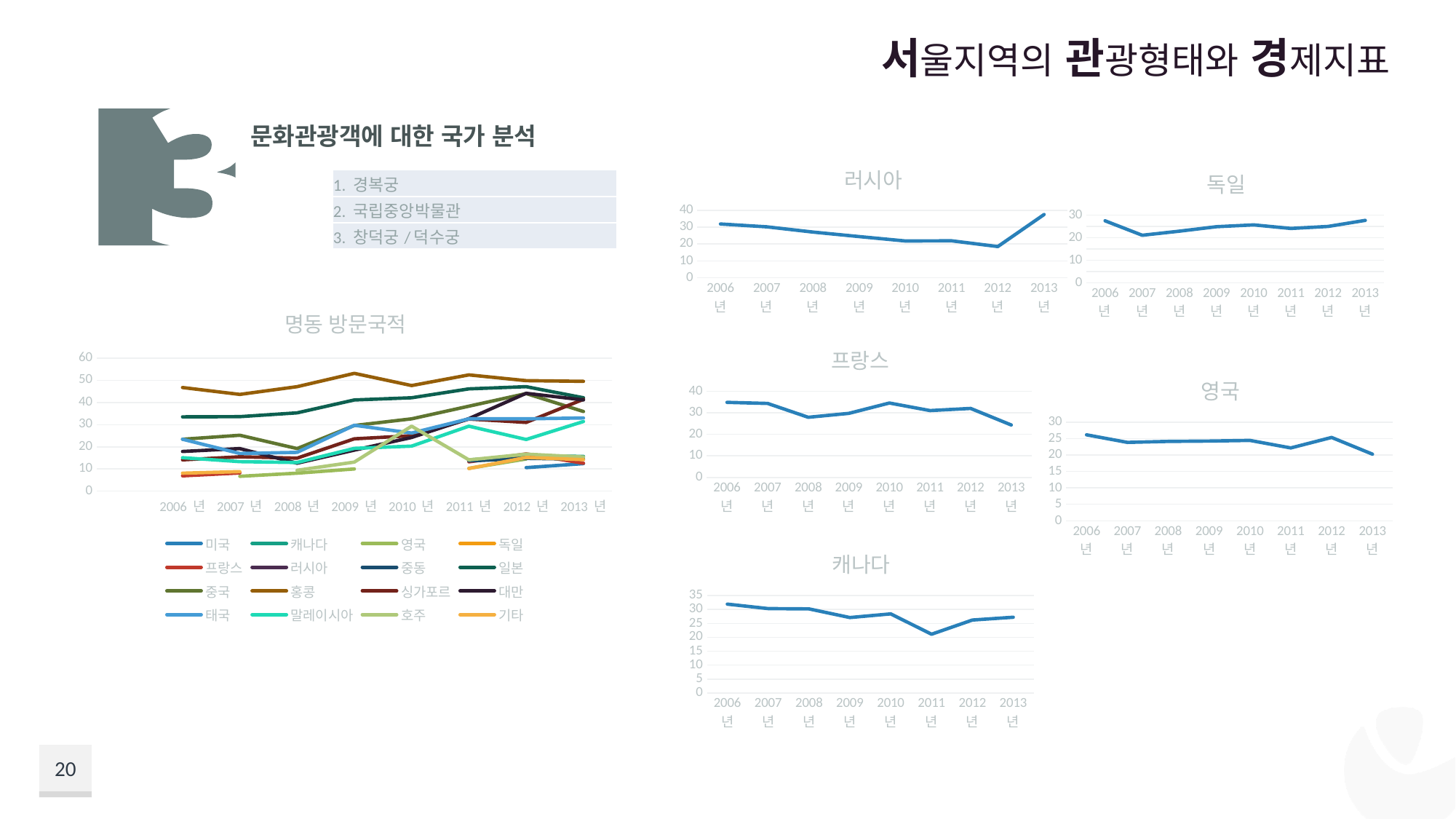

서울지역의 관광형태와 경제지표

문화관광객에 대한 국가 분석

### Chart:

| Category | 러시아 |
|---|---|
| 2006 년 | 31.9 |
| 2007 년 | 30.2 |
| 2008 년 | 27.1 |
| 2009 년 | 24.4 |
| 2010 년 | 21.8 |
| 2011 년 | 21.9 |
| 2012 년 | 18.5 |
| 2013 년 | 37.5 |

### Chart:

| Category | 독일 |
|---|---|
| 2006 년 | 27.5 |
| 2007 년 | 21.1 |
| 2008 년 | 22.9 |
| 2009 년 | 24.9 |
| 2010 년 | 25.7 |
| 2011 년 | 24.1 |
| 2012 년 | 25.0 |
| 2013 년 | 27.7 |
| 1. 경복궁 |
| --- |
| 2. 국립중앙박물관 |
| 3. 창덕궁/덕수궁 |

### Chart: 명동 방문국적

| Category | 미국 | 캐나다 | 영국 | 독일 | 프랑스 | 러시아 | 중동 | 일본 | 중국 | 홍콩 | 싱가포르 | 대만 | 태국 | 말레이시아 | 호주 | 기타 |
|---|---|---|---|---|---|---|---|---|---|---|---|---|---|---|---|---|
|  | None | None | None | None | None | None | None | None | None | None | None | None | None | None | None | None |
| 2006 년 | None | None | None | None | 6.9 | None | None | 33.5 | 23.4 | 46.7 | 14.1 | 17.9 | 23.4 | 15.1 | 12.0 | 8.1 |
| 2007 년 | None | None | 6.7 | None | 8.2 | None | None | 33.6 | 25.2 | 43.6 | 15.5 | 19.2 | 17.0 | 13.3 | None | 8.8 |
| 2008 년 | None | None | 8.1 | 5.2 | None | None | None | 35.3 | 19.2 | 47.1 | 14.9 | 12.6 | 17.5 | 12.9 | 9.4 | None |
| 2009 년 | None | 8.6 | 10.0 | None | 7.4 | 8.4 | None | 41.1 | 29.6 | 53.1 | 23.6 | 18.5 | 29.7 | 19.3 | 13.1 | 8.6 |
| 2010 년 | None | None | None | None | None | None | None | 42.1 | 32.6 | 47.6 | 25.0 | 24.2 | 26.2 | 20.3 | 29.3 | None |
| 2011 년 | None | 14.1 | 10.3 | 10.2 | 13.2 | None | 13.6 | 46.1 | 38.3 | 52.4 | 32.5 | 32.7 | 32.6 | 29.3 | 14.1 | 10.2 |
| 2012 년 | 10.6 | 15.8 | 14.5 | None | 16.8 | None | 14.8 | 47.1 | 44.0 | 49.8 | 31.0 | 44.1 | 32.6 | 23.3 | 16.7 | 15.2 |
| 2013 년 | 12.4 | 15.7 | None | 8.7 | 12.6 | 14.0 | 14.4 | 42.1 | 35.9 | 49.5 | 41.4 | 41.1 | 33.0 | 31.4 | 15.4 | 14.2 |

### Chart:

| Category | 프랑스 |
|---|---|
| 2006 년 | 34.8 |
| 2007 년 | 34.3 |
| 2008 년 | 27.9 |
| 2009 년 | 29.7 |
| 2010 년 | 34.5 |
| 2011 년 | 31.0 |
| 2012 년 | 32.0 |
| 2013 년 | 24.3 |

### Chart:

| Category | 영국 |
|---|---|
| 2006 년 | 26.2 |
| 2007 년 | 23.9 |
| 2008 년 | 24.2 |
| 2009 년 | 24.3 |
| 2010 년 | 24.5 |
| 2011 년 | 22.2 |
| 2012 년 | 25.4 |
| 2013 년 | 20.3 |

### Chart:

| Category | 캐나다 |
|---|---|
| 2006 년 | 31.9 |
| 2007 년 | 30.3 |
| 2008 년 | 30.2 |
| 2009 년 | 27.1 |
| 2010 년 | 28.4 |
| 2011 년 | 21.1 |
| 2012 년 | 26.2 |
| 2013 년 | 27.2 |
20